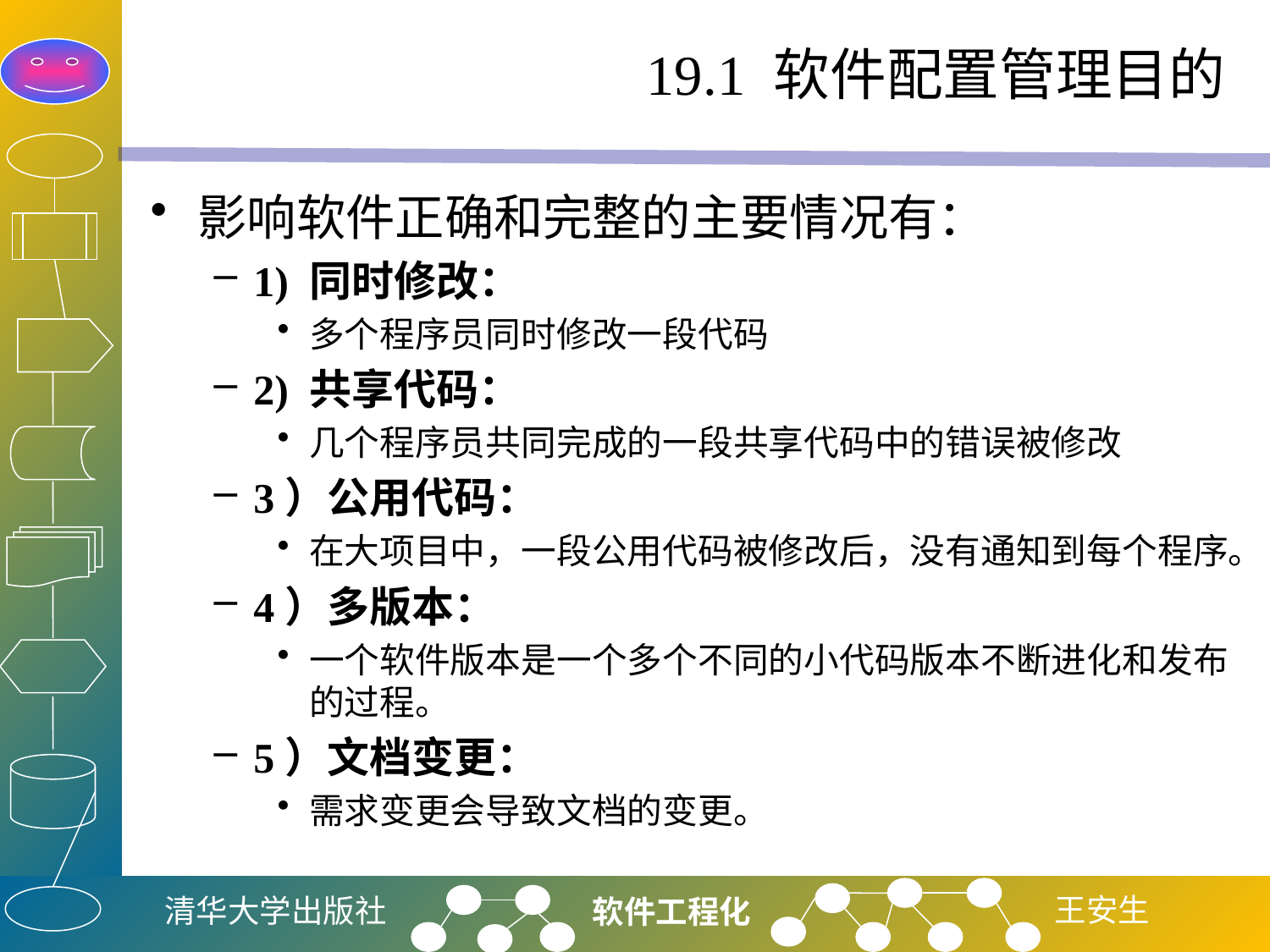

# 19.1 软件配置管理目的
影响软件正确和完整的主要情况有：
1) 同时修改：
多个程序员同时修改一段代码
2) 共享代码：
几个程序员共同完成的一段共享代码中的错误被修改
3）公用代码：
在大项目中，一段公用代码被修改后，没有通知到每个程序。
4）多版本：
一个软件版本是一个多个不同的小代码版本不断进化和发布的过程。
5）文档变更：
需求变更会导致文档的变更。